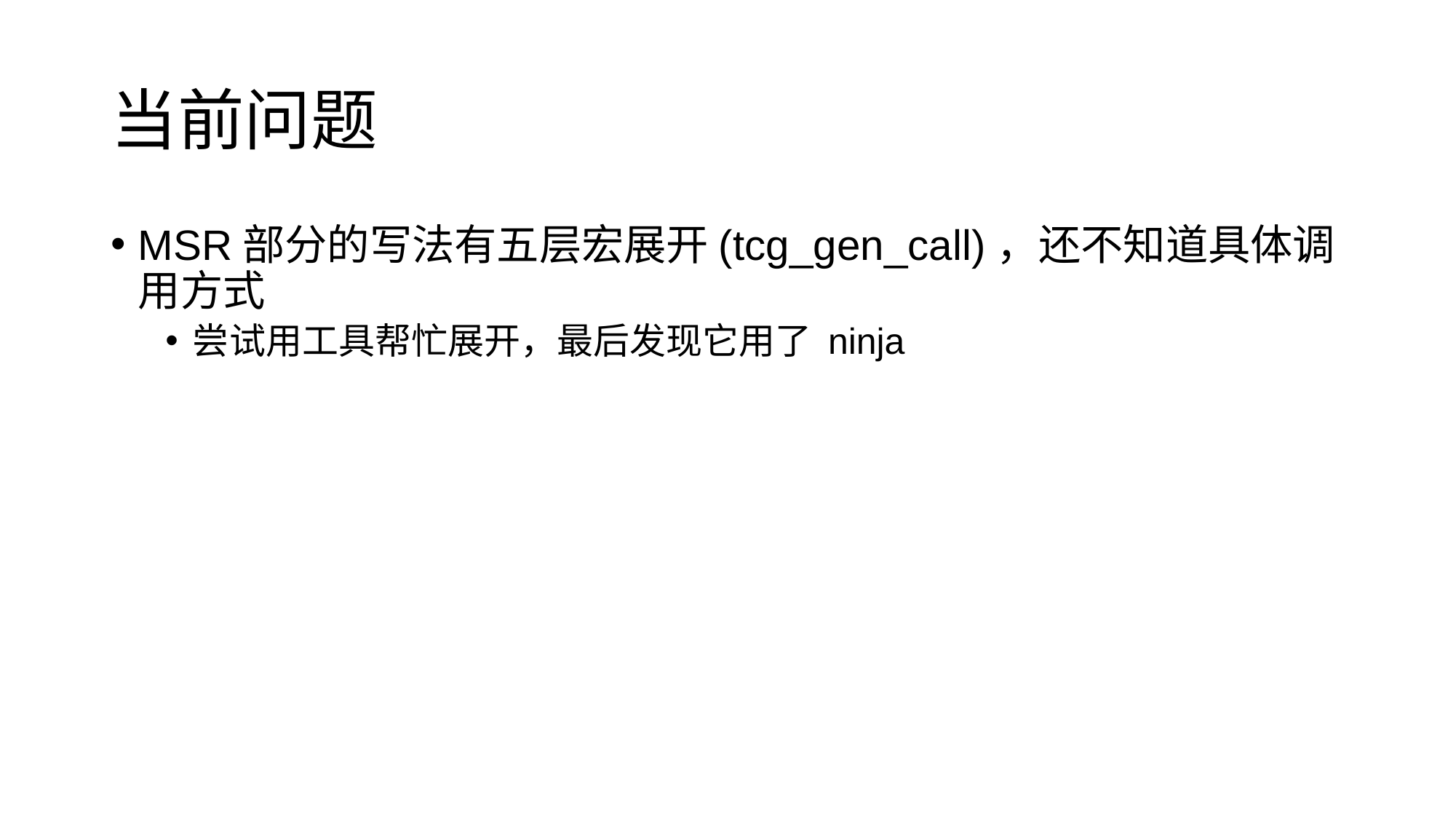

# 当前问题
MSR部分的写法有五层宏展开(tcg_gen_call)，还不知道具体调用方式
尝试用工具帮忙展开，最后发现它用了 ninja